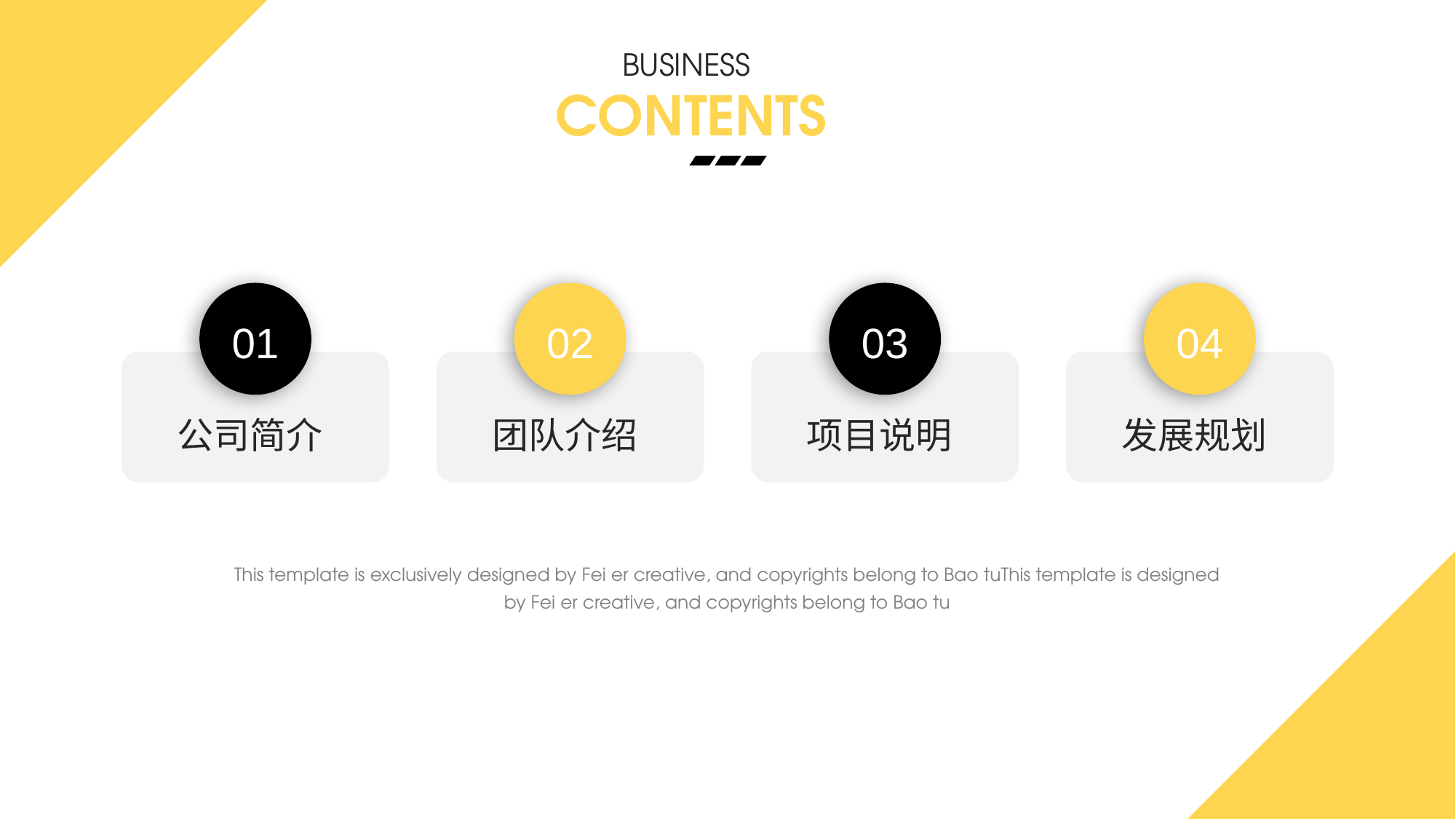

BUSINESS
CONTENTS

01
公司简介

02
团队介绍

03
项目说明

04
发展规划

This template is exclusively designed by Fei er creative, and copyrights belong to Bao tuThis template is designed by Fei er creative, and copyrights belong to Bao tu